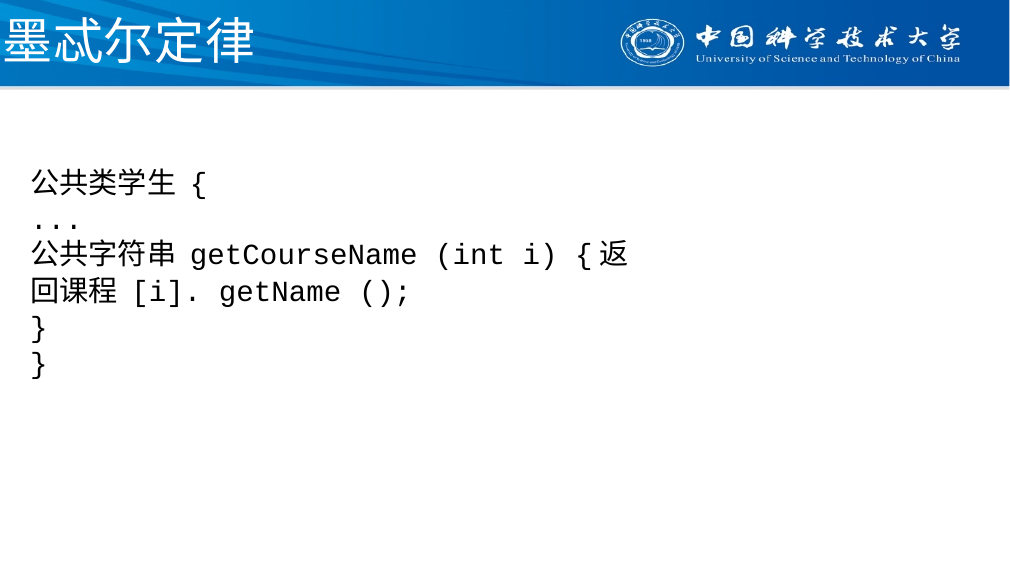

# 墨忒尔定律
公共类学生 {
...
公共字符串 getCourseName (int i) {返回课程 [i]. getName ();
}
}